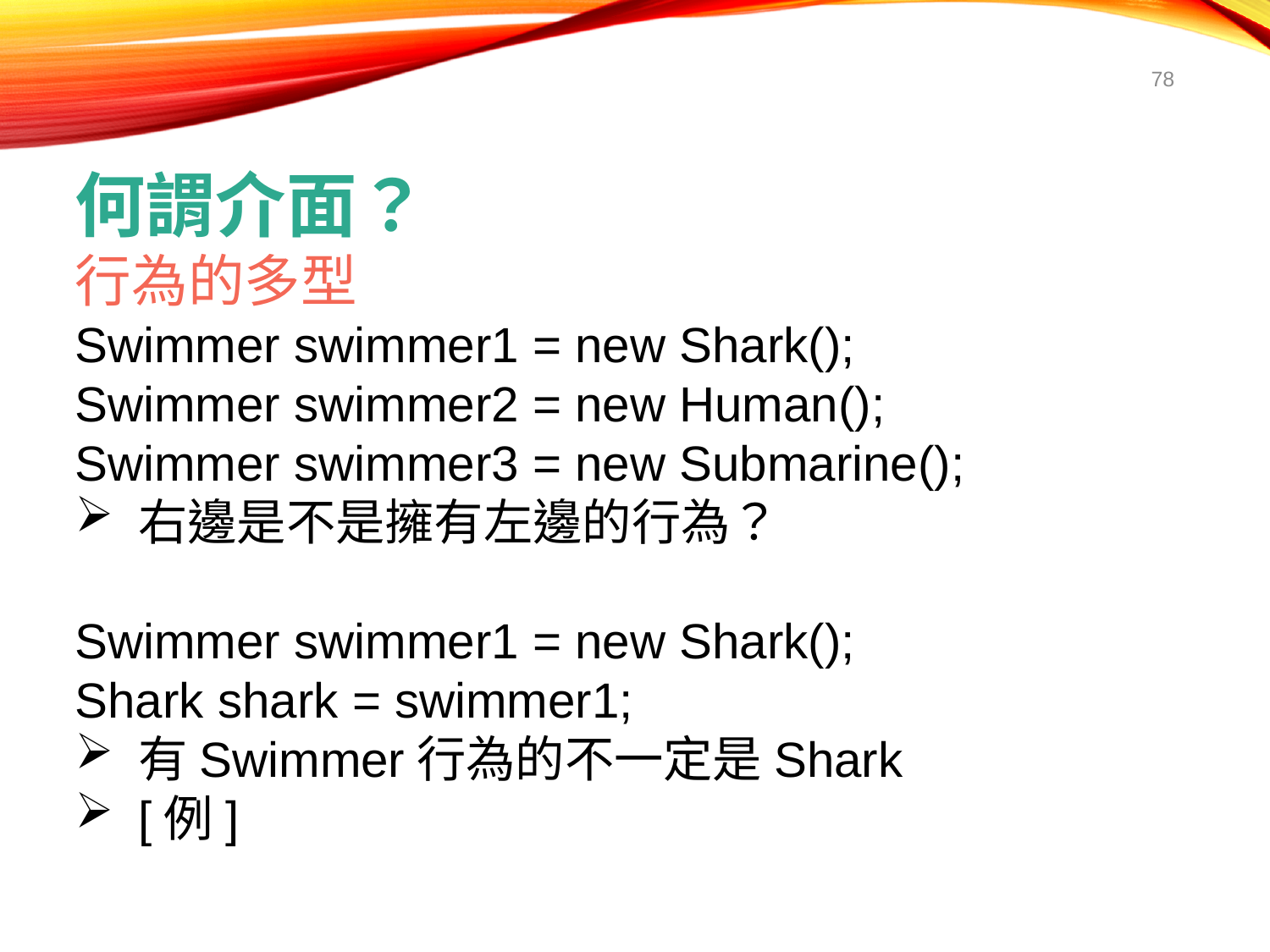

78
何謂介面？
行為的多型
Swimmer swimmer1 = new Shark();
Swimmer swimmer2 = new Human();
Swimmer swimmer3 = new Submarine();
右邊是不是擁有左邊的行為？

Swimmer swimmer1 = new Shark();
Shark shark = swimmer1;
有Swimmer行為的不一定是Shark
[例]